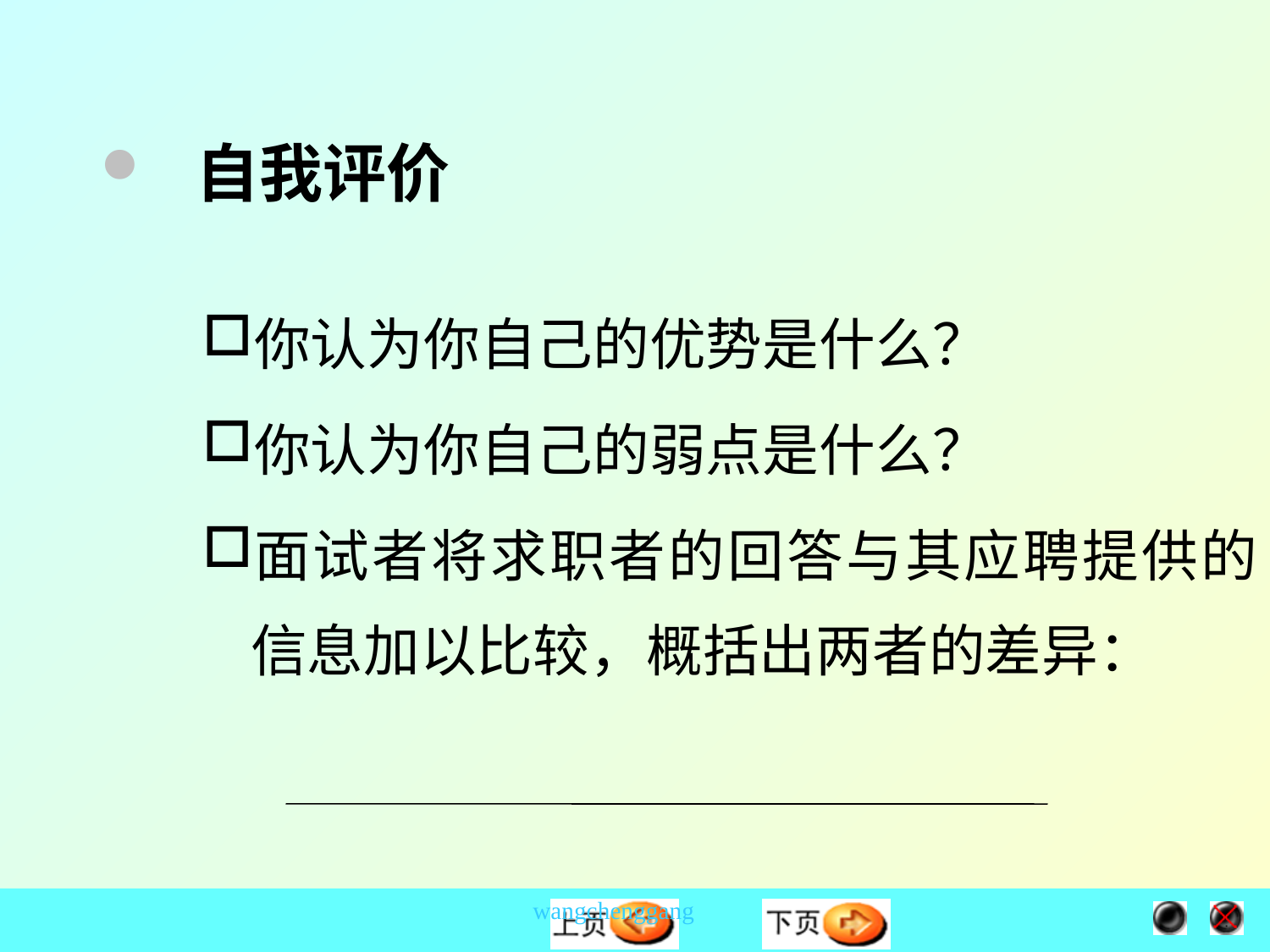

自我评价

你认为你自己的优势是什么？
你认为你自己的弱点是什么？
面试者将求职者的回答与其应聘提供的信息加以比较，概括出两者的差异：

wangchenggang